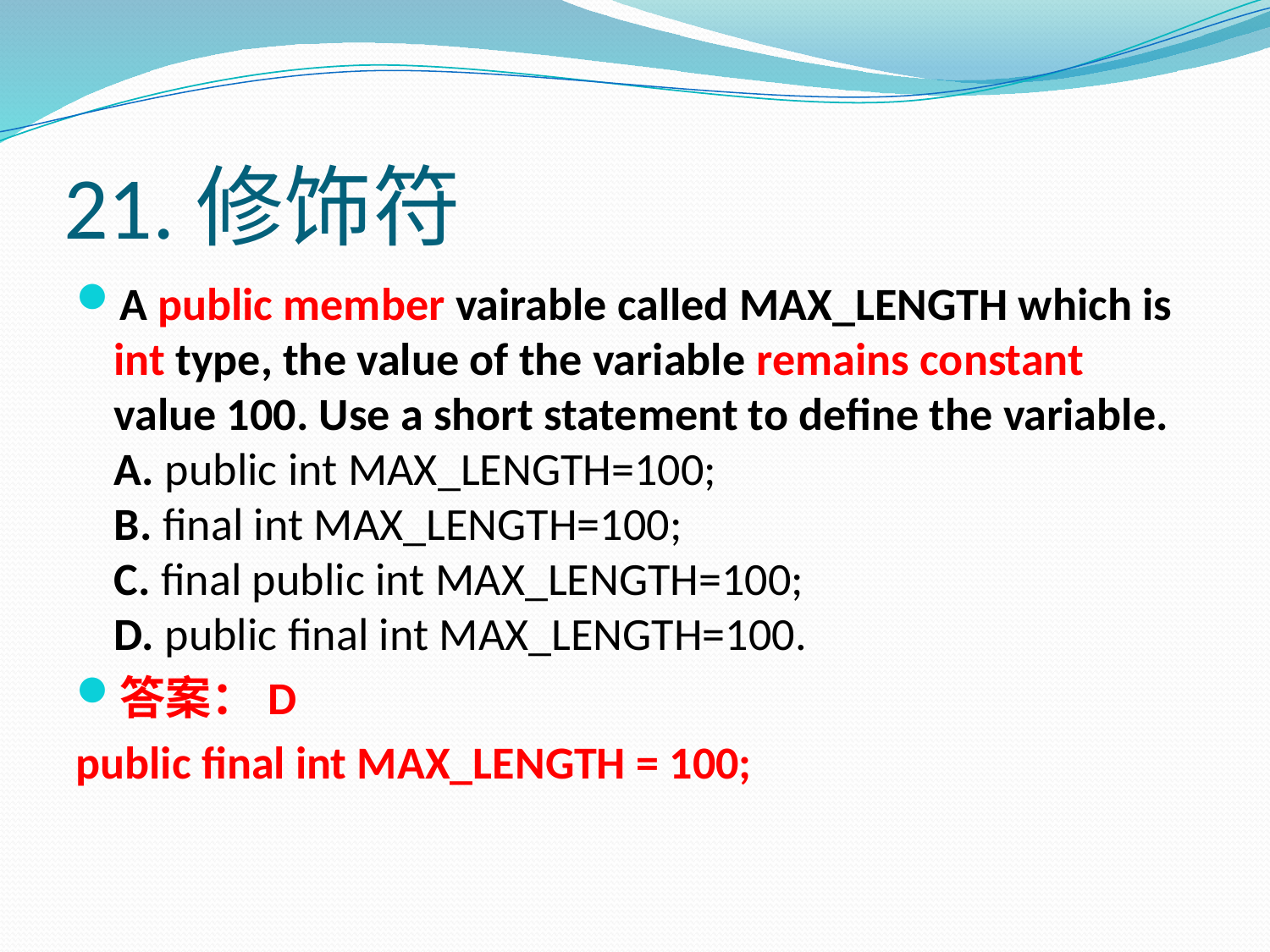

# 21.修饰符
A public member vairable called MAX_LENGTH which is int type, the value of the variable remains constant value 100. Use a short statement to define the variable.
A. public int MAX_LENGTH=100;
B. final int MAX_LENGTH=100;
C. final public int MAX_LENGTH=100;
D. public final int MAX_LENGTH=100.
答案：D
public final int MAX_LENGTH = 100;